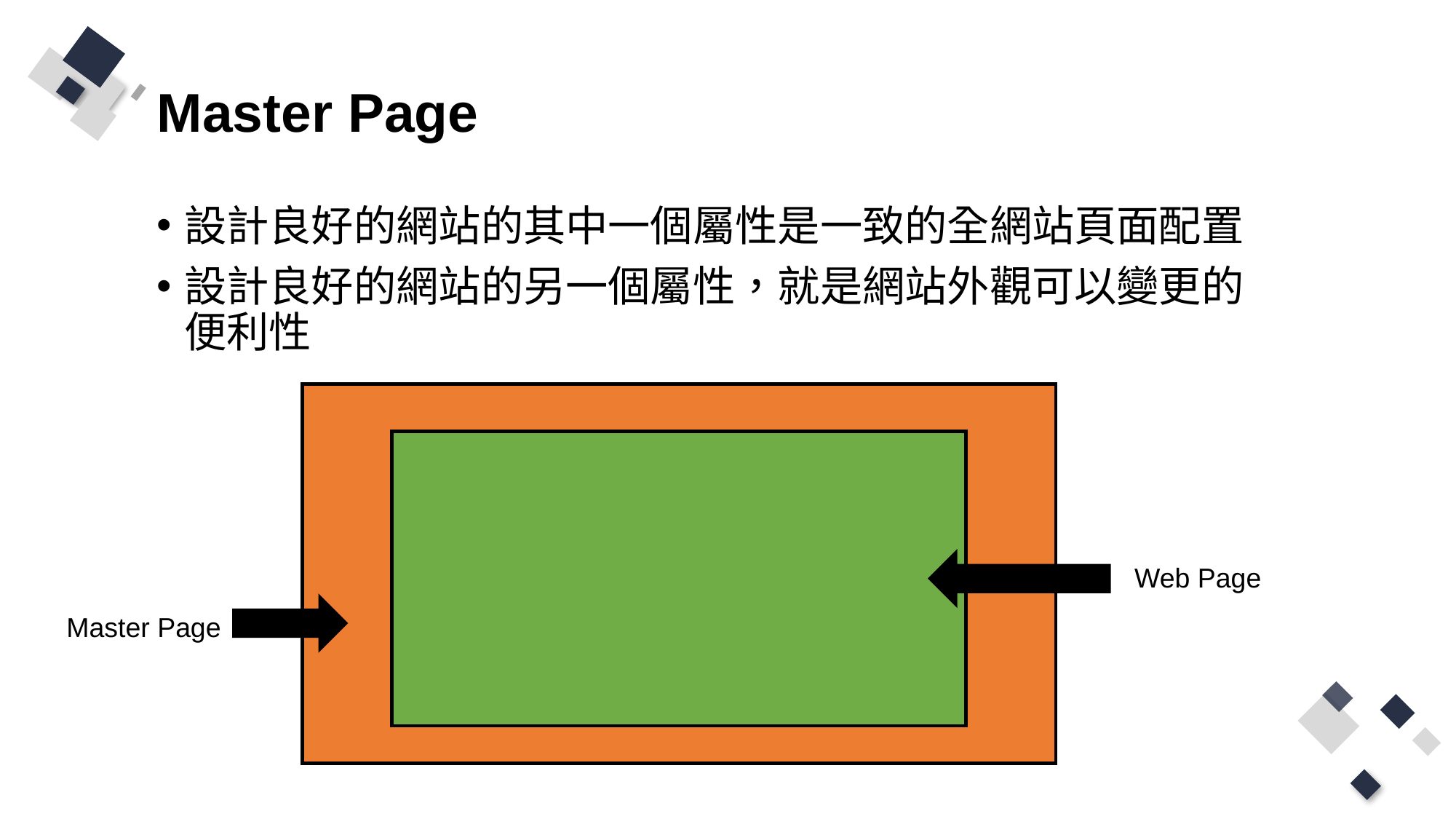

# Master Page
設計良好的網站的其中一個屬性是一致的全網站頁面配置
設計良好的網站的另一個屬性，就是網站外觀可以變更的便利性

Web Page

Master Page